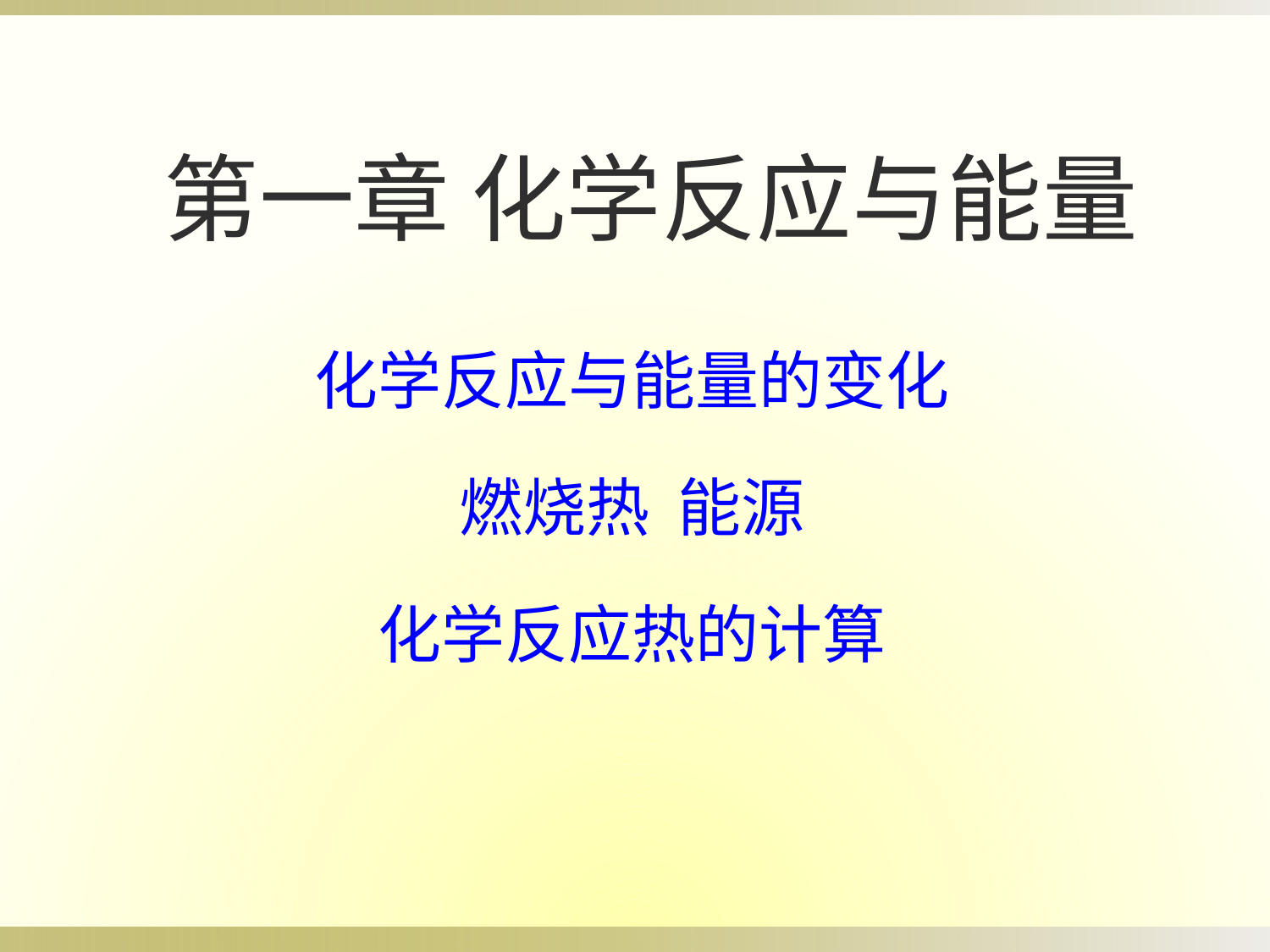

第一章 化学反应与能量
化学反应与能量的变化
燃烧热  能源
化学反应热的计算